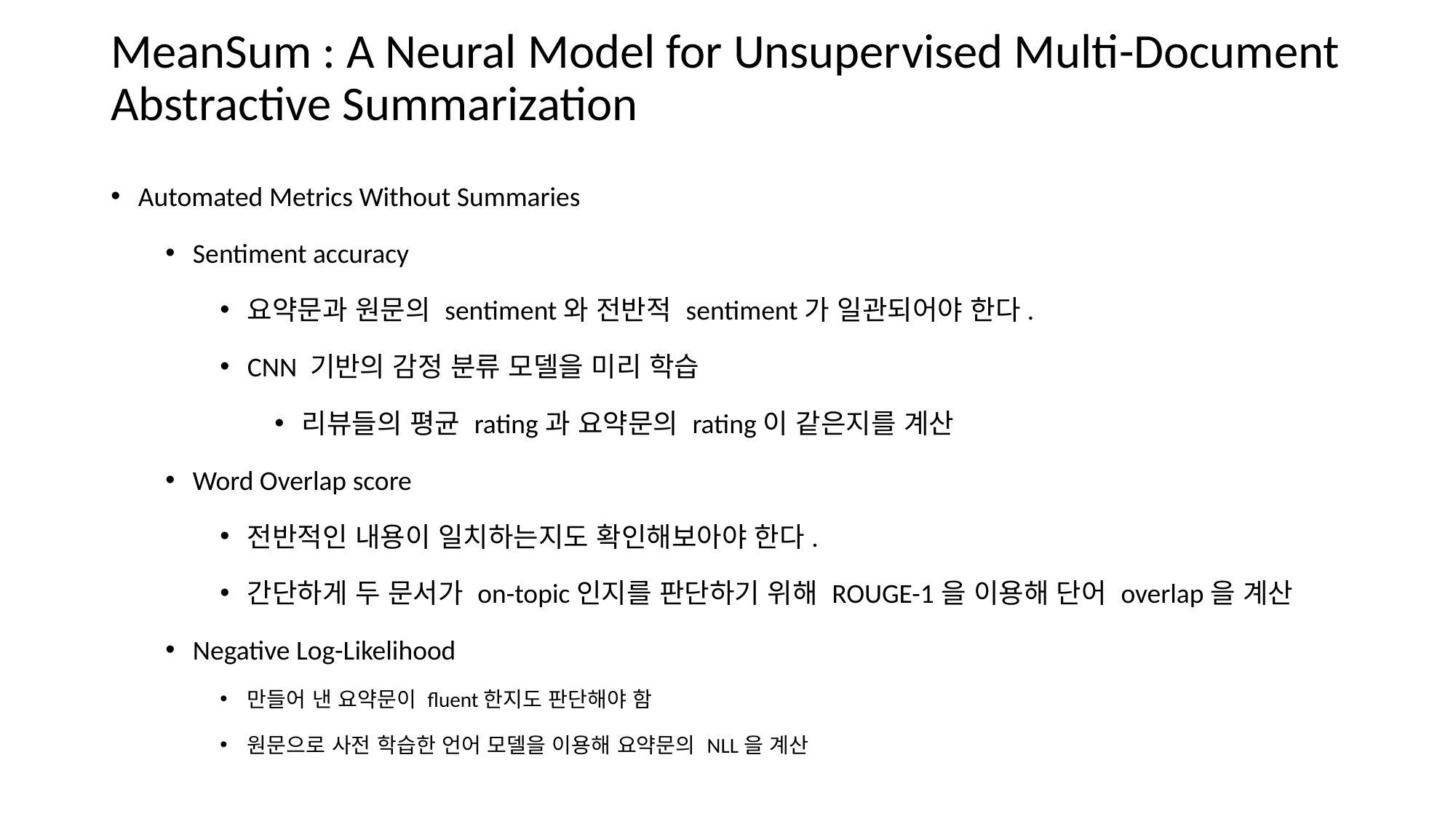

# MeanSum : A Neural Model for Unsupervised Multi-Document Abstractive Summarization
Automated Metrics Without Summaries
Sentiment accuracy
요약문과 원문의 sentiment와 전반적 sentiment가 일관되어야 한다.
CNN 기반의 감정 분류 모델을 미리 학습
리뷰들의 평균 rating과 요약문의 rating이 같은지를 계산
Word Overlap score
전반적인 내용이 일치하는지도 확인해보아야 한다.
간단하게 두 문서가 on-topic인지를 판단하기 위해 ROUGE-1을 이용해 단어 overlap을 계산
Negative Log-Likelihood
만들어 낸 요약문이 fluent한지도 판단해야 함
원문으로 사전 학습한 언어 모델을 이용해 요약문의 NLL을 계산